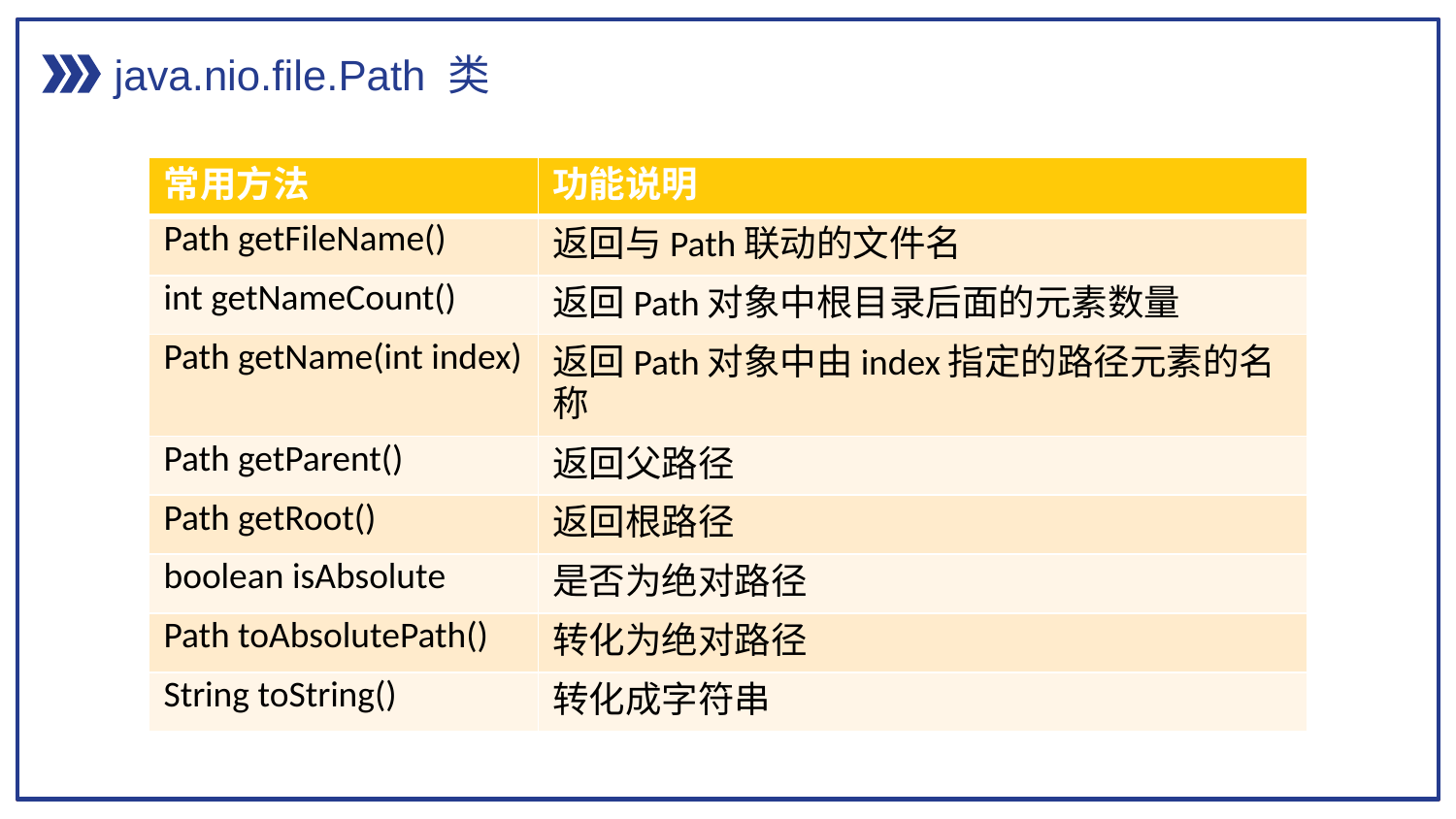

java.nio.file.Path 类

| 常用方法 | 功能说明 |
| --- | --- |
| Path getFileName() | 返回与Path联动的文件名 |
| int getNameCount() | 返回Path对象中根目录后面的元素数量 |
| Path getName(int index) | 返回Path对象中由index指定的路径元素的名称 |
| Path getParent() | 返回父路径 |
| Path getRoot() | 返回根路径 |
| boolean isAbsolute | 是否为绝对路径 |
| Path toAbsolutePath() | 转化为绝对路径 |
| String toString() | 转化成字符串 |